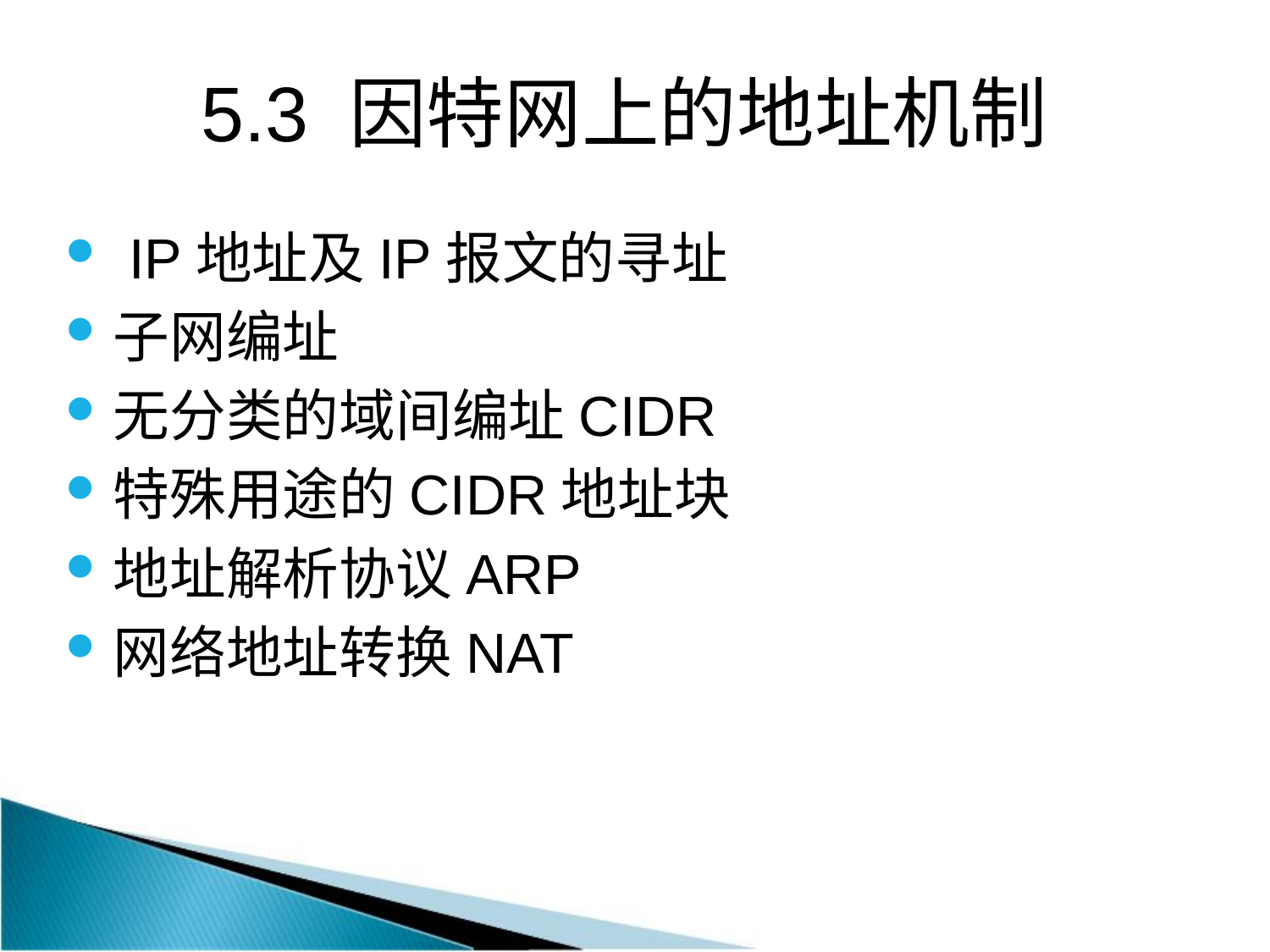

# 5.3 因特网上的地址机制
 IP地址及IP报文的寻址
子网编址
无分类的域间编址CIDR
特殊用途的CIDR地址块
地址解析协议ARP
网络地址转换NAT